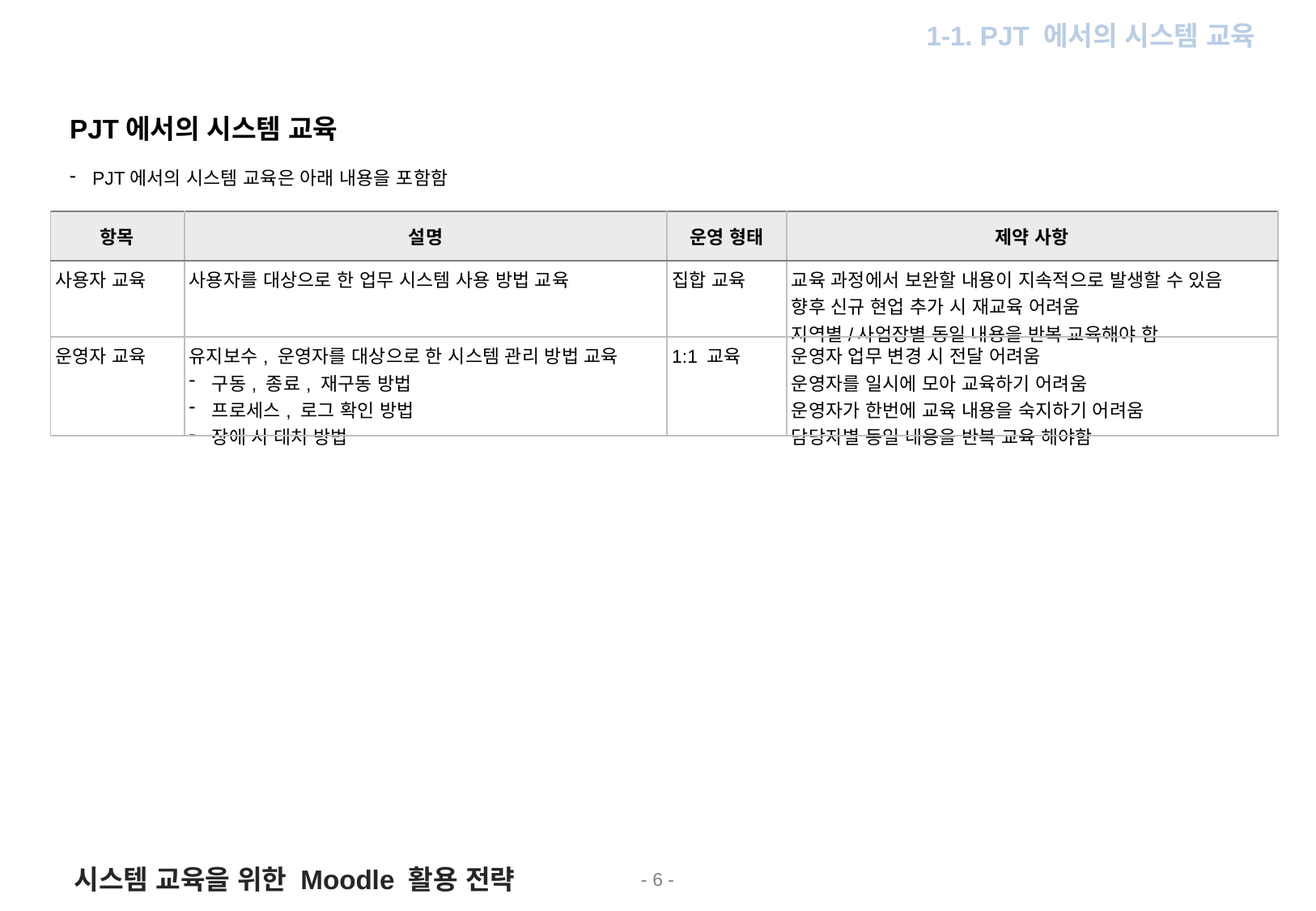

1. 개요
1-1. PJT 에서의 시스템 교육
PJT에서의 시스템 교육

PJT에서의 시스템 교육은 아래 내용을 포함함
| 항목 | 설명 | 운영 형태 | 제약 사항 |
| --- | --- | --- | --- |
| 사용자 교육 | 사용자를 대상으로 한 업무 시스템 사용 방법 교육 | 집합 교육 | 교육 과정에서 보완할 내용이 지속적으로 발생할 수 있음 향후 신규 현업 추가 시 재교육 어려움 지역별/사업장별 동일 내용을 반복 교육해야 함 |
| 운영자 교육 | 유지보수, 운영자를 대상으로 한 시스템 관리 방법 교육 구동, 종료, 재구동 방법 프로세스, 로그 확인 방법 장애 시 대처 방법 | 1:1 교육 | 운영자 업무 변경 시 전달 어려움 운영자를 일시에 모아 교육하기 어려움 운영자가 한번에 교육 내용을 숙지하기 어려움 담당자별 동일 내용을 반복 교육 해야함 |